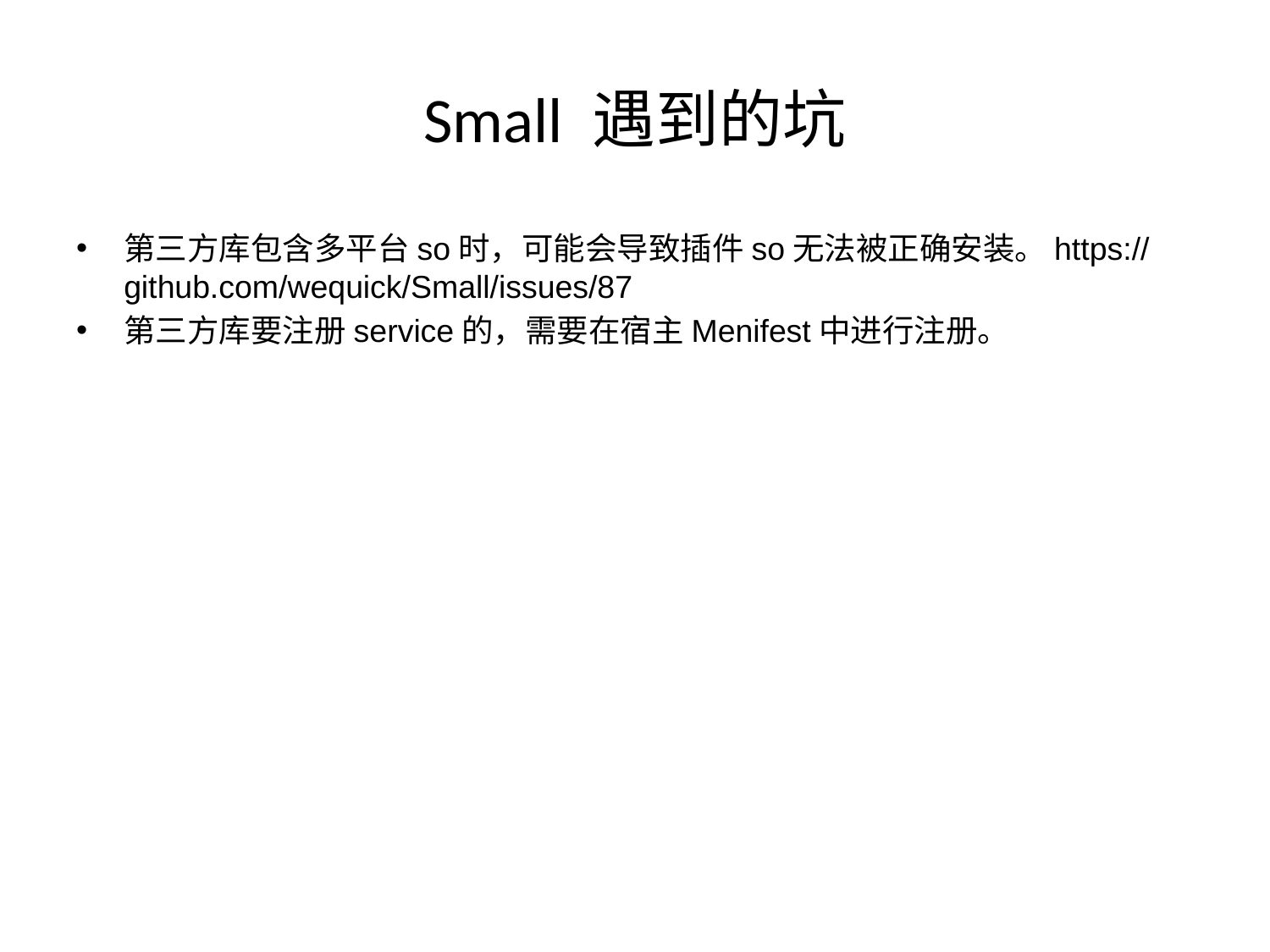

# Small 遇到的坑
第三方库包含多平台so时，可能会导致插件so无法被正确安装。https://github.com/wequick/Small/issues/87
第三方库要注册service的，需要在宿主Menifest中进行注册。